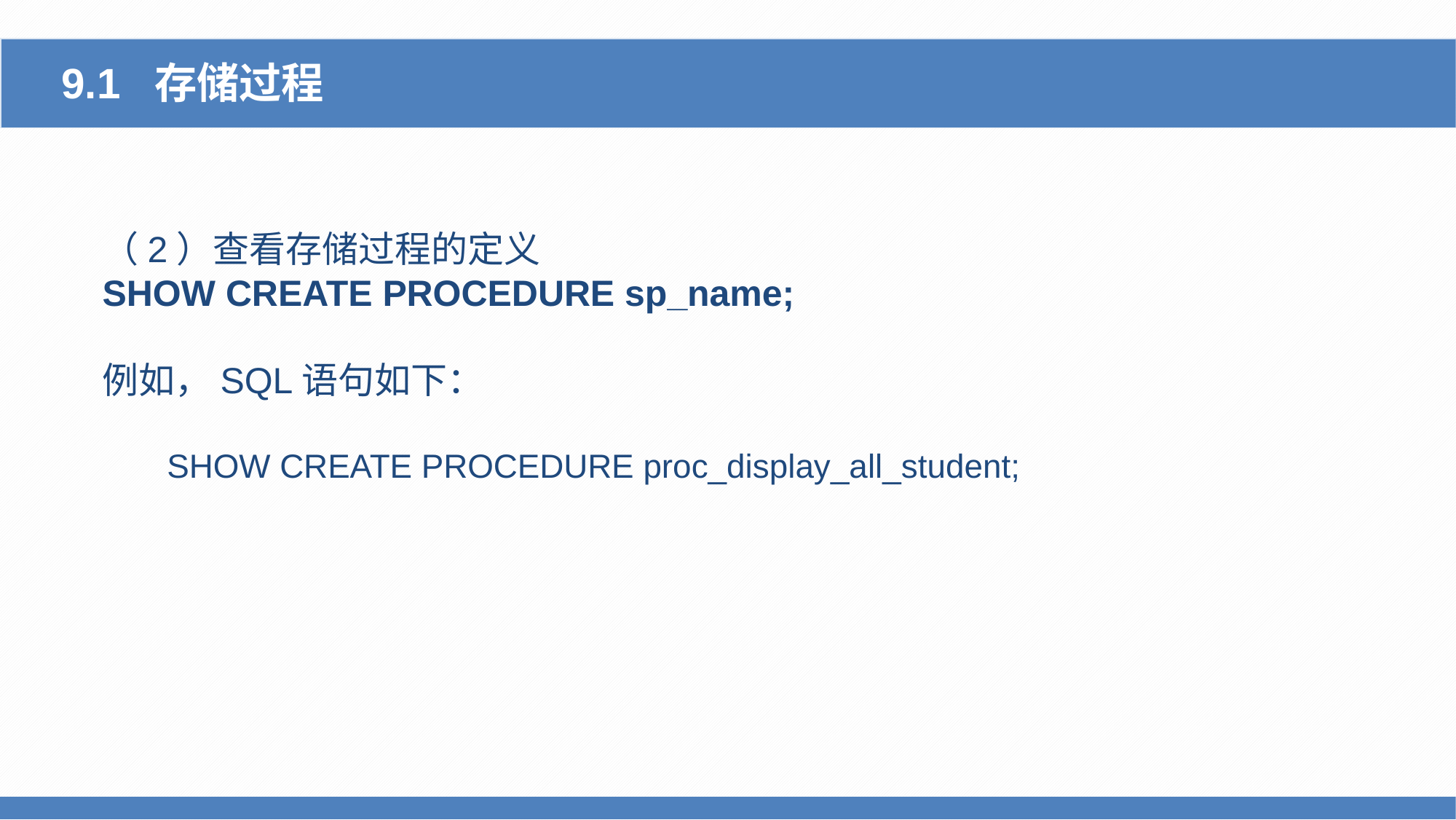

9.1  存储过程
（2）查看存储过程的定义
SHOW CREATE PROCEDURE sp_name;

例如，SQL语句如下：

SHOW CREATE PROCEDURE proc_display_all_student;